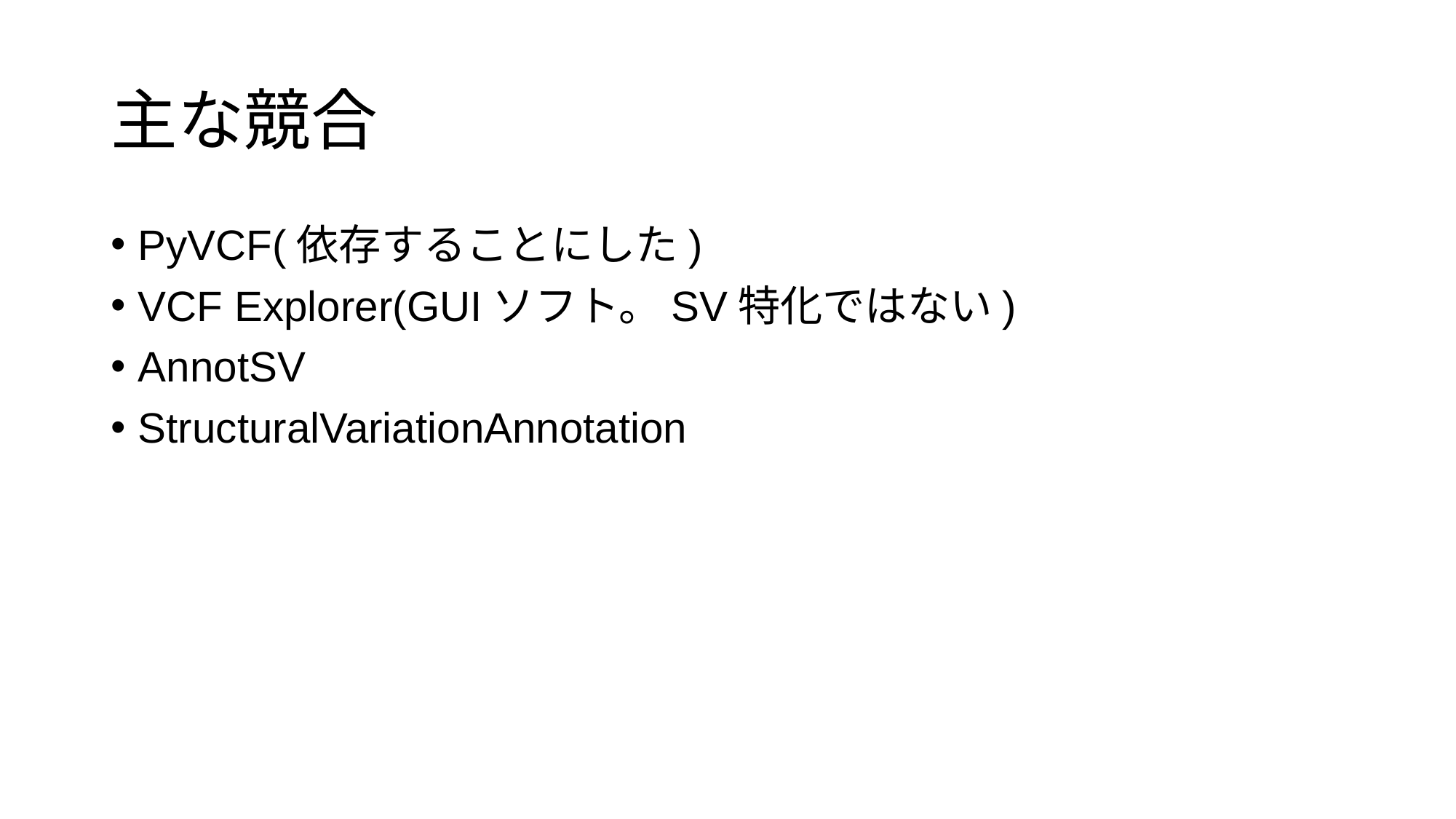

# 主な競合
PyVCF(依存することにした)
VCF Explorer(GUIソフト。SV特化ではない)
AnnotSV
StructuralVariationAnnotation